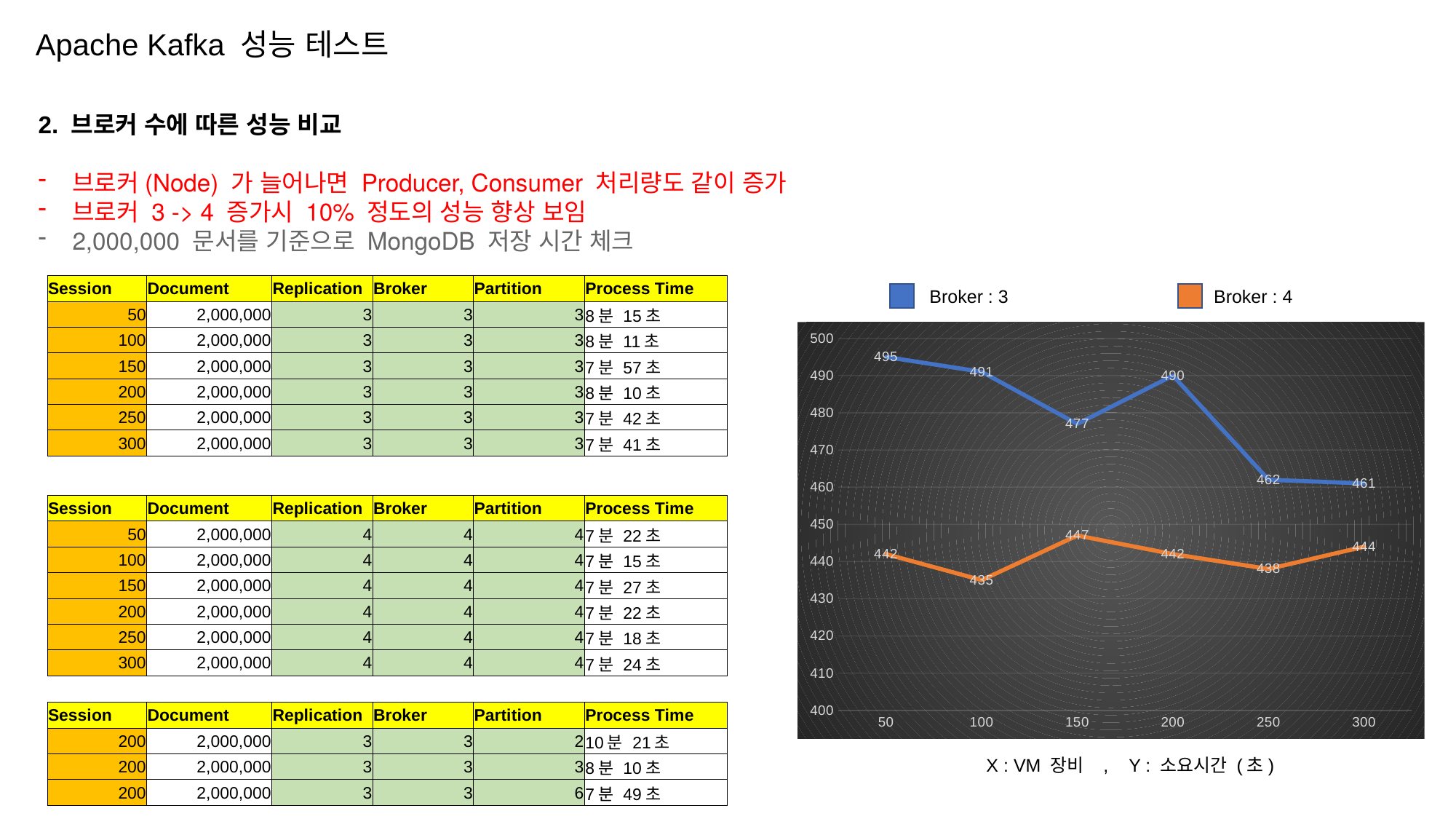

Apache Kafka 성능 테스트
2. 브로커 수에 따른 성능 비교

브로커(Node) 가 늘어나면 Producer, Consumer 처리량도 같이 증가
브로커 3 -> 4 증가시 10% 정도의 성능 향상 보임
2,000,000 문서를 기준으로 MongoDB 저장 시간 체크
| Session | Document | Replication | Broker | Partition | Process Time |
| --- | --- | --- | --- | --- | --- |
| 50 | 2,000,000 | 3 | 3 | 3 | 8분 15초 |
| 100 | 2,000,000 | 3 | 3 | 3 | 8분 11초 |
| 150 | 2,000,000 | 3 | 3 | 3 | 7분 57초 |
| 200 | 2,000,000 | 3 | 3 | 3 | 8분 10초 |
| 250 | 2,000,000 | 3 | 3 | 3 | 7분 42초 |
| 300 | 2,000,000 | 3 | 3 | 3 | 7분 41초 |
Broker : 3
Broker : 4

### Chart

| Category | Session 카운트 | TYPE 2 |
|---|---|---|
| 50 | 495.0 | 442.0 |
| 100 | 491.0 | 435.0 |
| 150 | 477.0 | 447.0 |
| 200 | 490.0 | 442.0 |
| 250 | 462.0 | 438.0 |
| 300 | 461.0 | 444.0 |
| Session | Document | Replication | Broker | Partition | Process Time |
| --- | --- | --- | --- | --- | --- |
| 50 | 2,000,000 | 4 | 4 | 4 | 7분 22초 |
| 100 | 2,000,000 | 4 | 4 | 4 | 7분 15초 |
| 150 | 2,000,000 | 4 | 4 | 4 | 7분 27초 |
| 200 | 2,000,000 | 4 | 4 | 4 | 7분 22초 |
| 250 | 2,000,000 | 4 | 4 | 4 | 7분 18초 |
| 300 | 2,000,000 | 4 | 4 | 4 | 7분 24초 |
| Session | Document | Replication | Broker | Partition | Process Time |
| --- | --- | --- | --- | --- | --- |
| 200 | 2,000,000 | 3 | 3 | 2 | 10분 21초 |
| 200 | 2,000,000 | 3 | 3 | 3 | 8분 10초 |
| 200 | 2,000,000 | 3 | 3 | 6 | 7분 49초 |
X : VM 장비   ,    Y : 소요시간 (초)